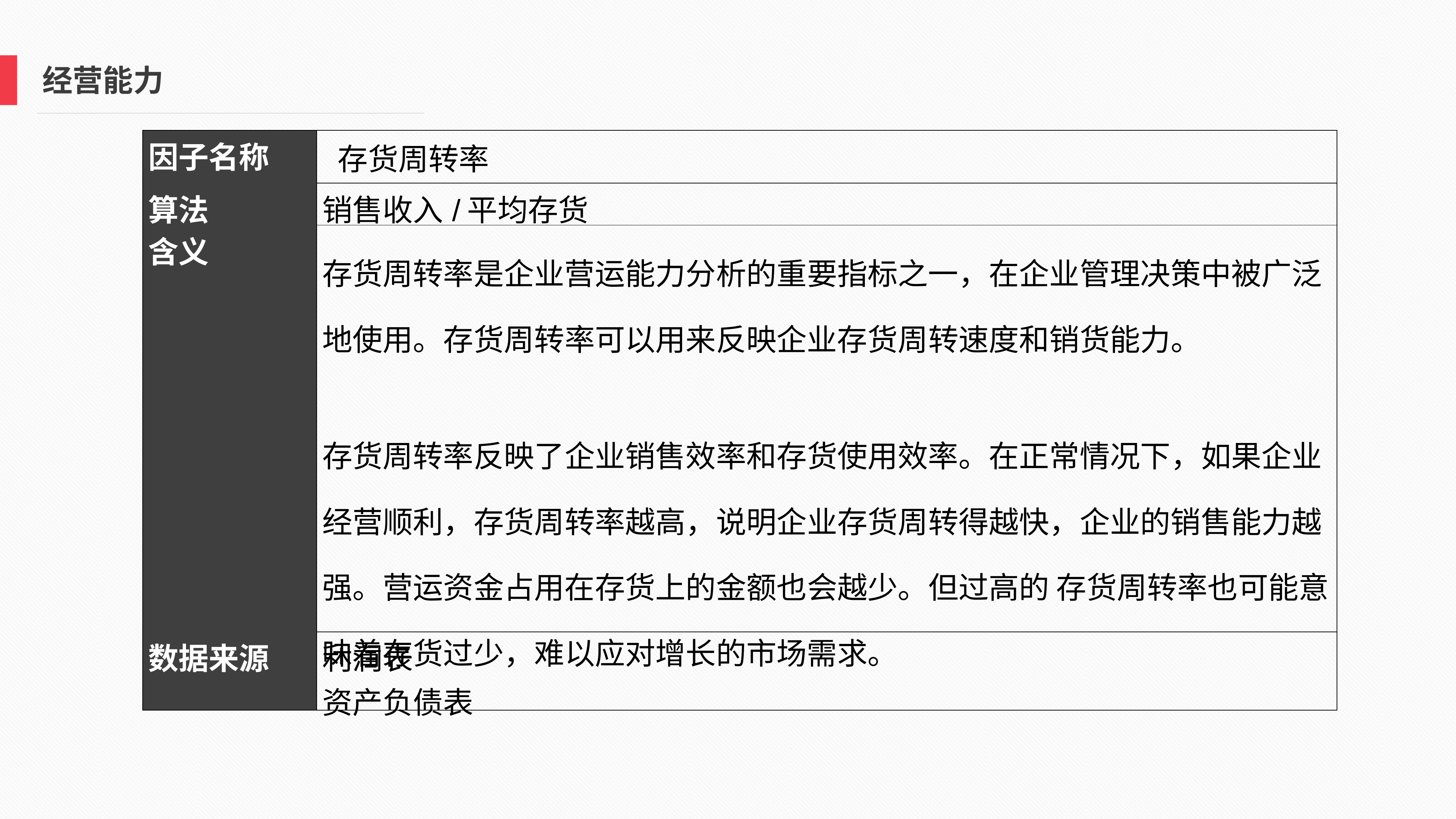

经营能力
| 因子名称 | 存货周转率 |
| --- | --- |
| 算法 | 销售收入/平均存货 |
| 含义 | 存货周转率是企业营运能力分析的重要指标之一，在企业管理决策中被广泛地使用。存货周转率可以用来反映企业存货周转速度和销货能力。 存货周转率反映了企业销售效率和存货使用效率。在正常情况下，如果企业经营顺利，存货周转率越高，说明企业存货周转得越快，企业的销售能力越强。营运资金占用在存货上的金额也会越少。但过高的 存货周转率也可能意味着存货过少，难以应对增长的市场需求。 |
| 数据来源 | 利润表 资产负债表 |